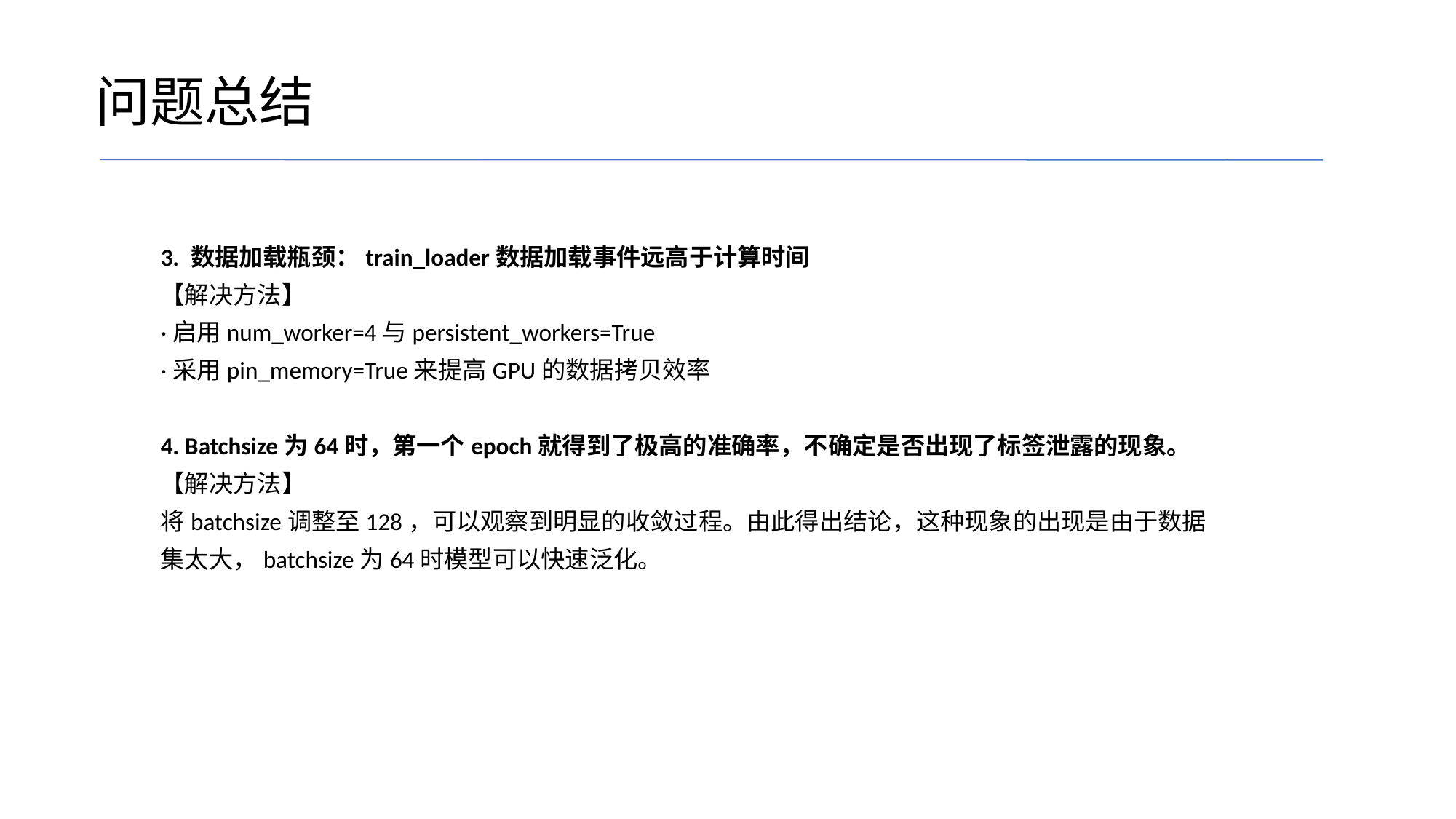

# 问题总结
3. 数据加载瓶颈：train_loader数据加载事件远高于计算时间
【解决方法】
·启用num_worker=4与persistent_workers=True
·采用pin_memory=True来提高GPU的数据拷贝效率

4. Batchsize为64时，第一个epoch就得到了极高的准确率，不确定是否出现了标签泄露的现象。
【解决方法】
将batchsize调整至128，可以观察到明显的收敛过程。由此得出结论，这种现象的出现是由于数据集太大，batchsize为64时模型可以快速泛化。